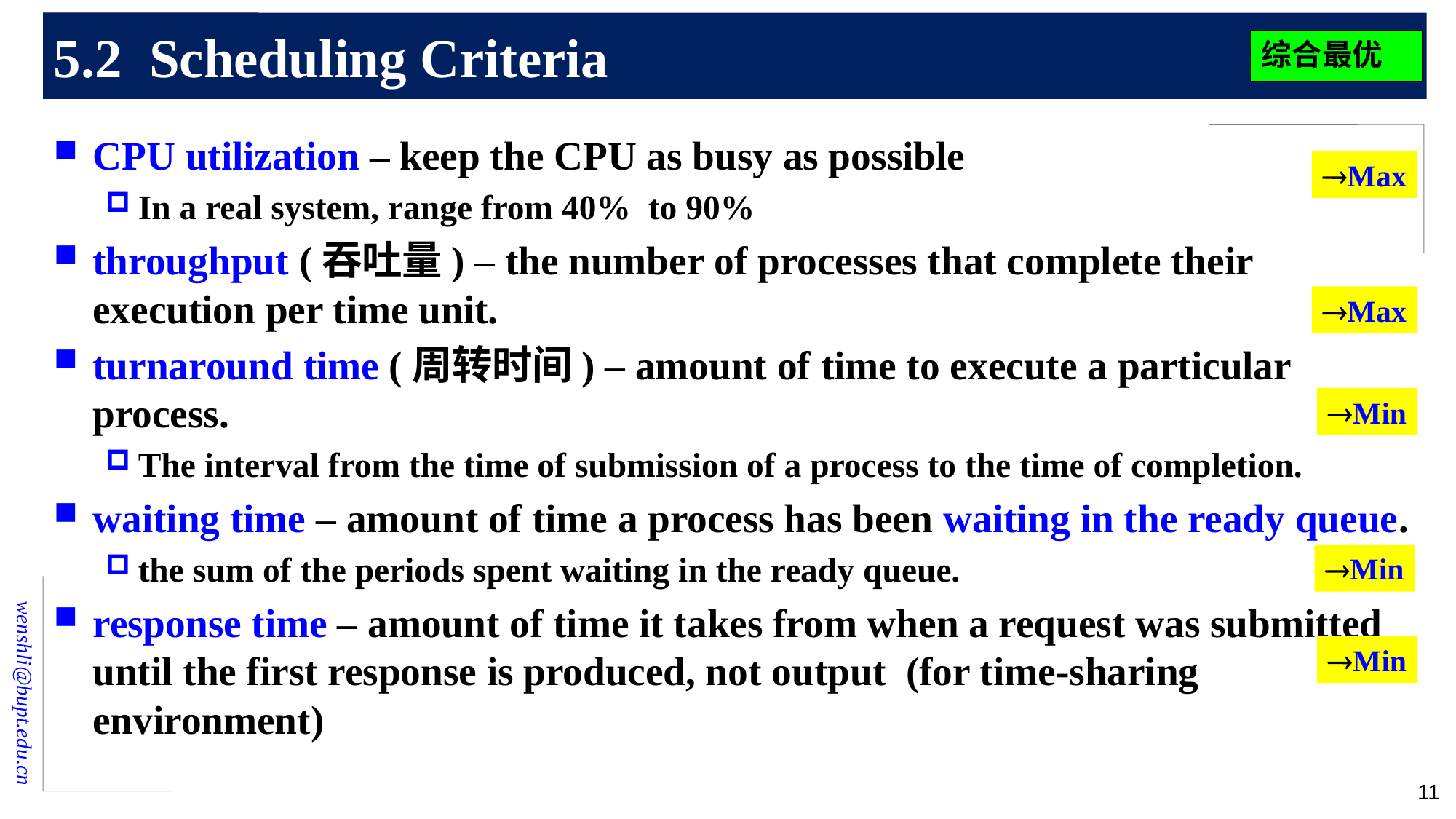

# 5.2  Scheduling Criteria
综合最优
CPU utilization – keep the CPU as busy as possible
In a real system, range from 40%  to 90%
throughput (吞吐量) – the number of processes that complete their execution per time unit.
turnaround time (周转时间) – amount of time to execute a particular process.
The interval from the time of submission of a process to the time of completion.
waiting time – amount of time a process has been waiting in the ready queue.
the sum of the periods spent waiting in the ready queue.
response time – amount of time it takes from when a request was submitted until the first response is produced, not output  (for time-sharing environment)
→Max
→Max
→Min
→Min
→Min
11